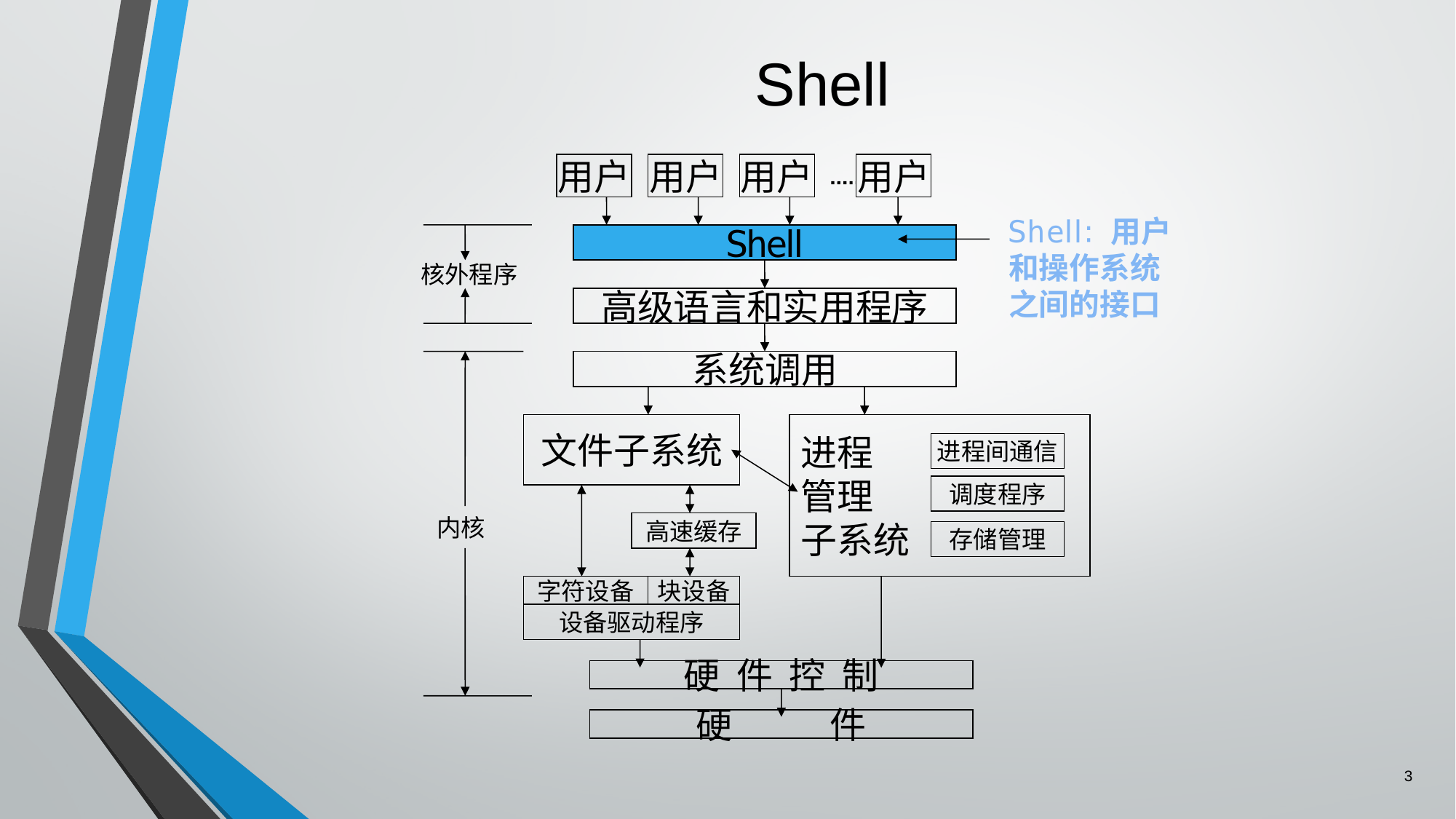

# Shell
用户
用户
用户
用户

Shell: 用户和操作系统之间的接口

Shell

核外程序

高级语言和实用程序

系统调用

文件子系统
进程
管理
子系统
进程间通信
调度程序
存储管理

内核
高速缓存

字符设备
块设备
设备驱动程序

硬  件  控  制

硬            件
3